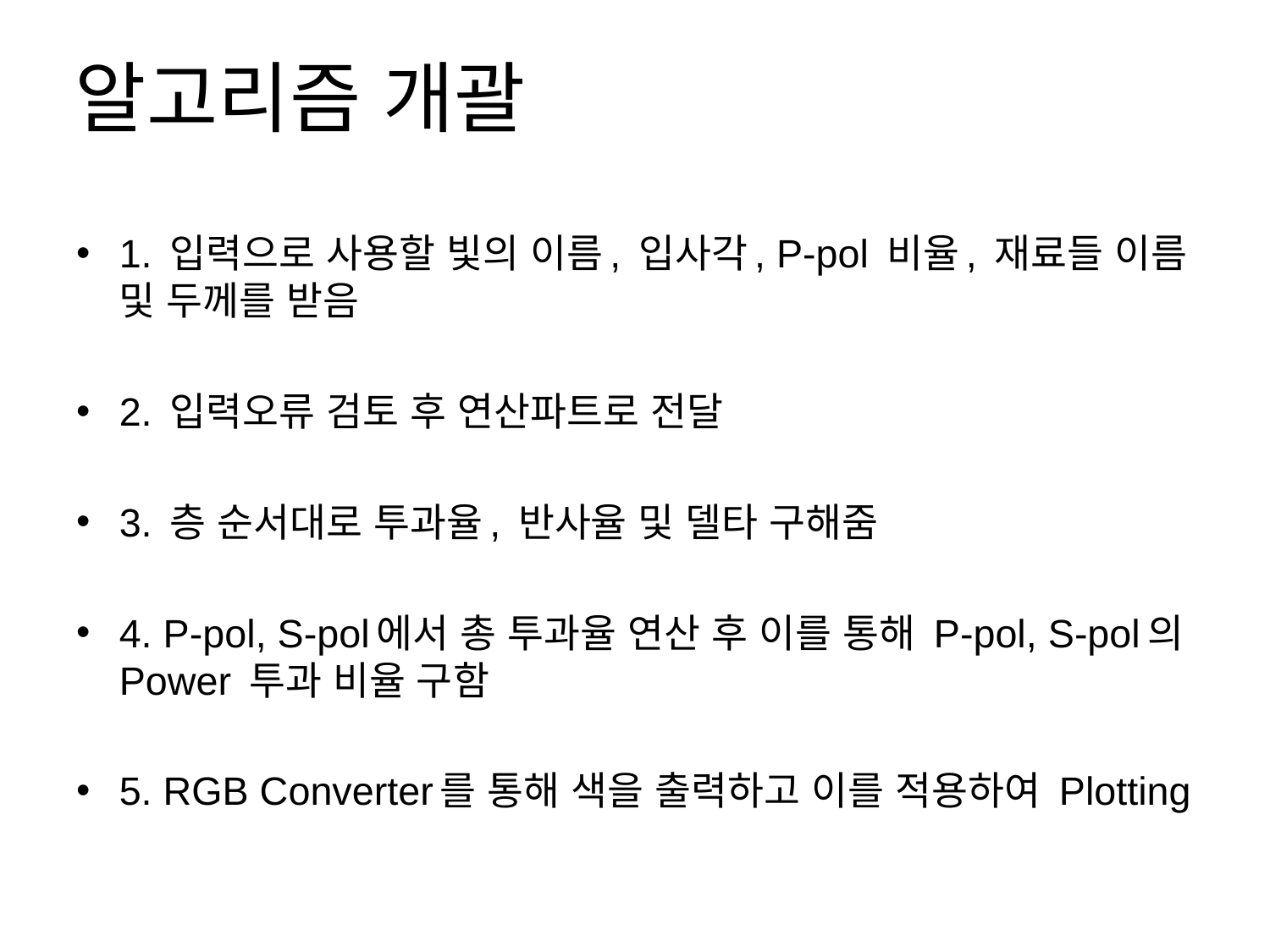

# 알고리즘 개괄
1. 입력으로 사용할 빛의 이름, 입사각, P-pol 비율, 재료들 이름 및 두께를 받음

2. 입력오류 검토 후 연산파트로 전달

3. 층 순서대로 투과율, 반사율 및 델타 구해줌

4. P-pol, S-pol에서 총 투과율 연산 후 이를 통해 P-pol, S-pol의 Power 투과 비율 구함

5. RGB Converter를 통해 색을 출력하고 이를 적용하여 Plotting